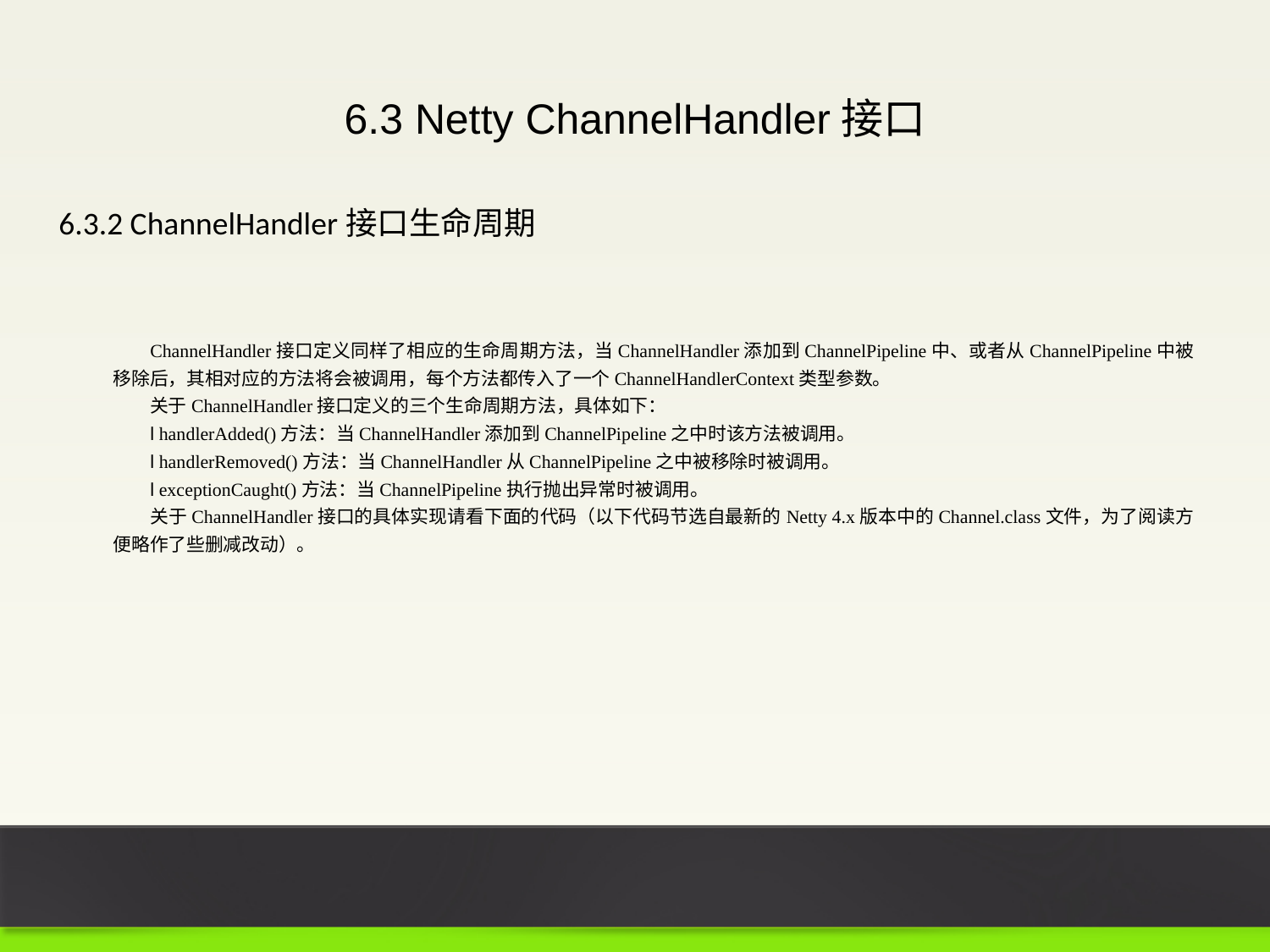

6.3 Netty ChannelHandler接口
6.3.2 ChannelHandler接口生命周期
ChannelHandler接口定义同样了相应的生命周期方法，当ChannelHandler添加到ChannelPipeline中、或者从ChannelPipeline中被移除后，其相对应的方法将会被调用，每个方法都传入了一个ChannelHandlerContext类型参数。
关于ChannelHandler接口定义的三个生命周期方法，具体如下：
l handlerAdded()方法：当ChannelHandler添加到ChannelPipeline之中时该方法被调用。
l handlerRemoved()方法：当ChannelHandler从ChannelPipeline之中被移除时被调用。
l exceptionCaught()方法：当ChannelPipeline执行抛出异常时被调用。
关于ChannelHandler接口的具体实现请看下面的代码（以下代码节选自最新的Netty 4.x版本中的Channel.class文件，为了阅读方便略作了些删减改动）。